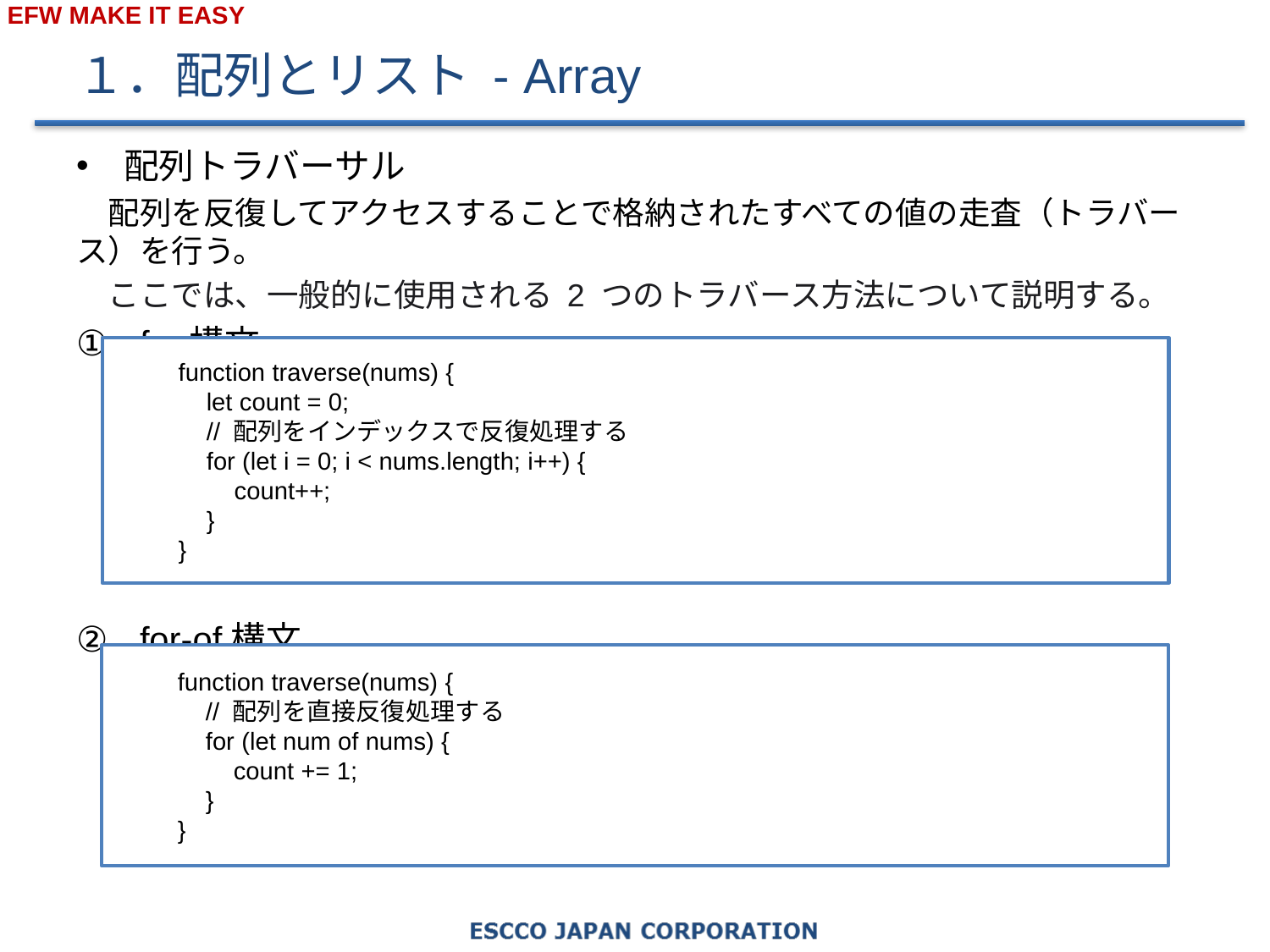

# １．配列とリスト - Array
配列トラバーサル
　配列を反復してアクセスすることで格納されたすべての値の走査（トラバース）を行う。
　ここでは、一般的に使用される 2 つのトラバース方法について説明する。
for構文

for-of構文

function traverse(nums) {
    let count = 0;
    // 配列をインデックスで反復処理する
    for (let i = 0; i < nums.length; i++) {
        count++;
    }
}
function traverse(nums) {
    // 配列を直接反復処理する
    for (let num of nums) {
        count += 1;
    }
}